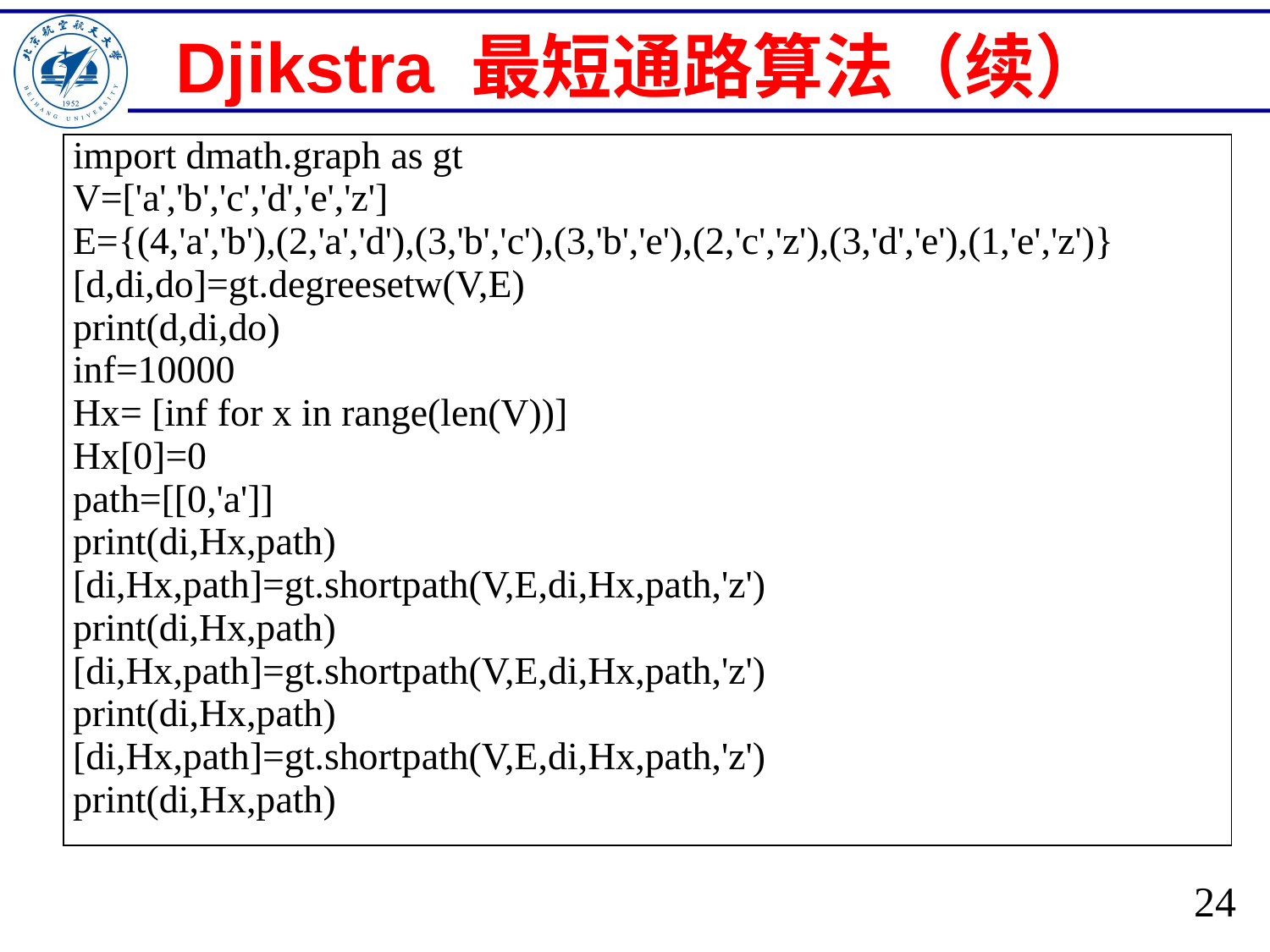

# Djikstra 最短通路算法（续）
| import dmath.graph as gt V=['a','b','c','d','e','z'] E={(4,'a','b'),(2,'a','d'),(3,'b','c'),(3,'b','e'),(2,'c','z'),(3,'d','e'),(1,'e','z')} [d,di,do]=gt.degreesetw(V,E) print(d,di,do) inf=10000 Hx= [inf for x in range(len(V))] Hx[0]=0 path=[[0,'a']] print(di,Hx,path) [di,Hx,path]=gt.shortpath(V,E,di,Hx,path,'z') print(di,Hx,path) [di,Hx,path]=gt.shortpath(V,E,di,Hx,path,'z') print(di,Hx,path) [di,Hx,path]=gt.shortpath(V,E,di,Hx,path,'z') print(di,Hx,path) |
| --- |